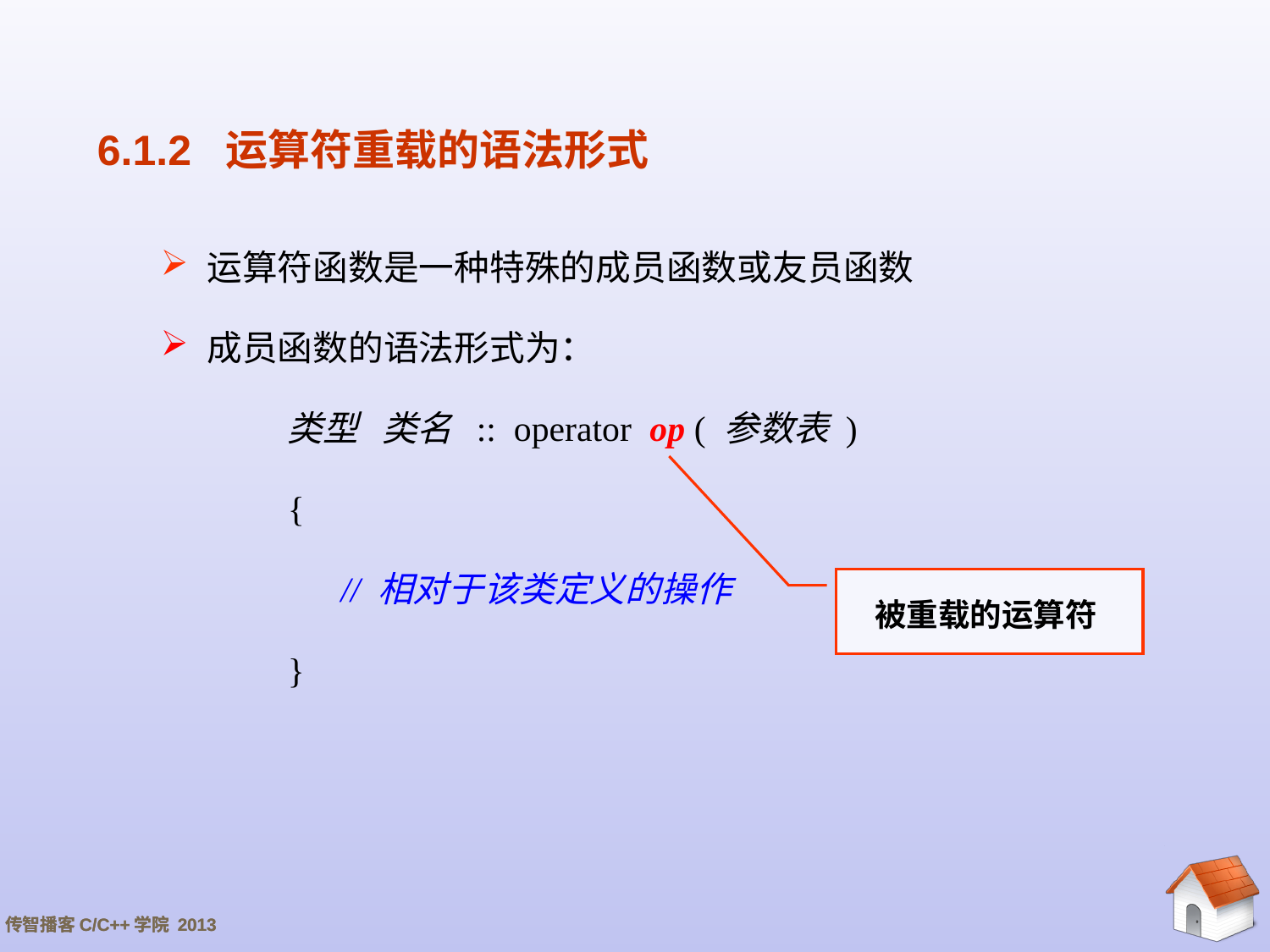

6.1.2  运算符重载的语法形式
 运算符函数是一种特殊的成员函数或友员函数
 成员函数的语法形式为：
	类型   类名  ::  operator  op ( 参数表 )
	{
	      // 相对于该类定义的操作
	}
被重载的运算符